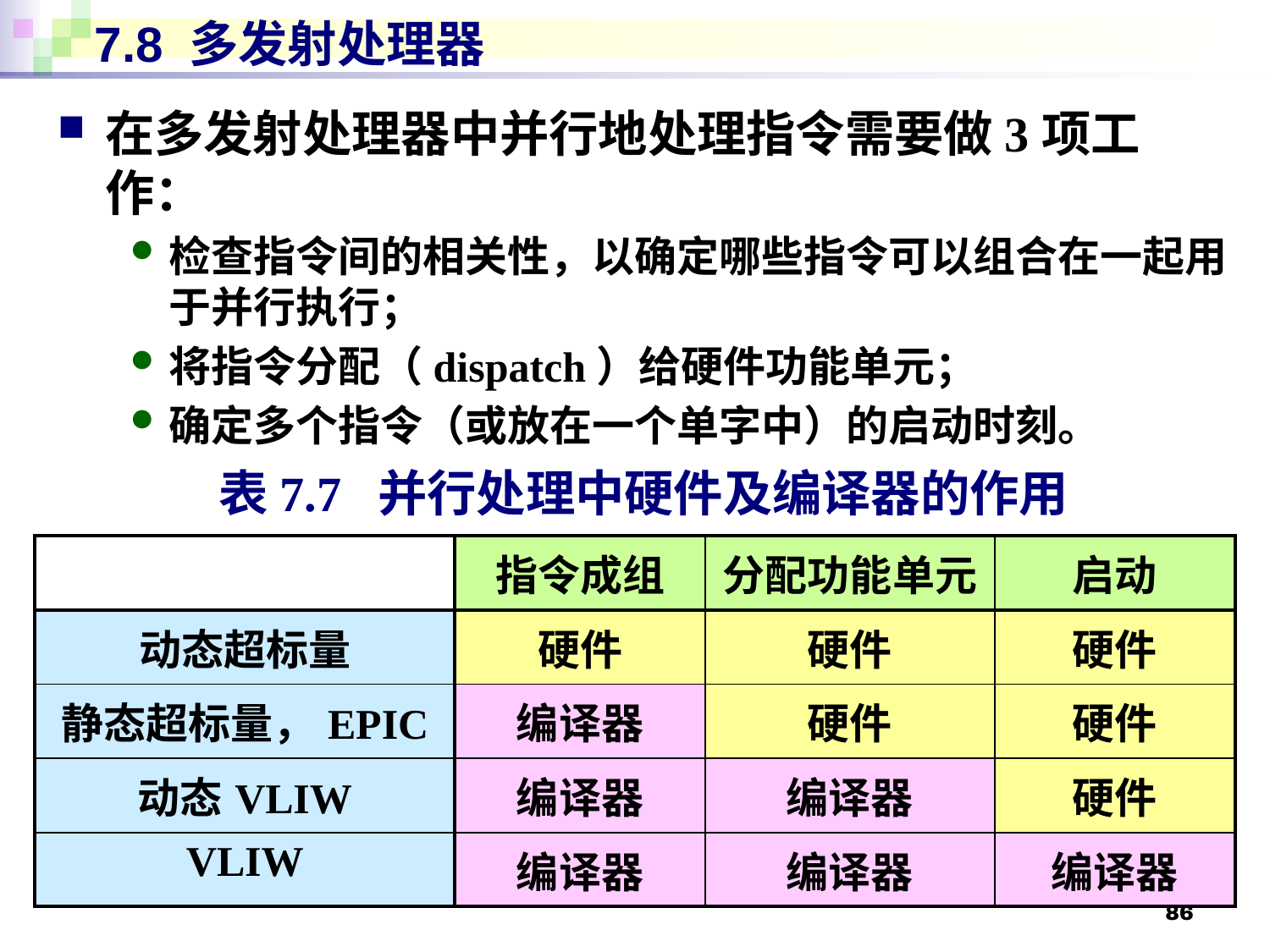

# 7.8 多发射处理器
在多发射处理器中并行地处理指令需要做3项工作：
检查指令间的相关性，以确定哪些指令可以组合在一起用于并行执行；
将指令分配（dispatch）给硬件功能单元；
确定多个指令（或放在一个单字中）的启动时刻。
表7.7  并行处理中硬件及编译器的作用
|  | 指令成组 | 分配功能单元 | 启动 |
| --- | --- | --- | --- |
| 动态超标量 | 硬件 | 硬件 | 硬件 |
| 静态超标量，EPIC | 编译器 | 硬件 | 硬件 |
| 动态VLIW | 编译器 | 编译器 | 硬件 |
| VLIW | 编译器 | 编译器 | 编译器 |
86